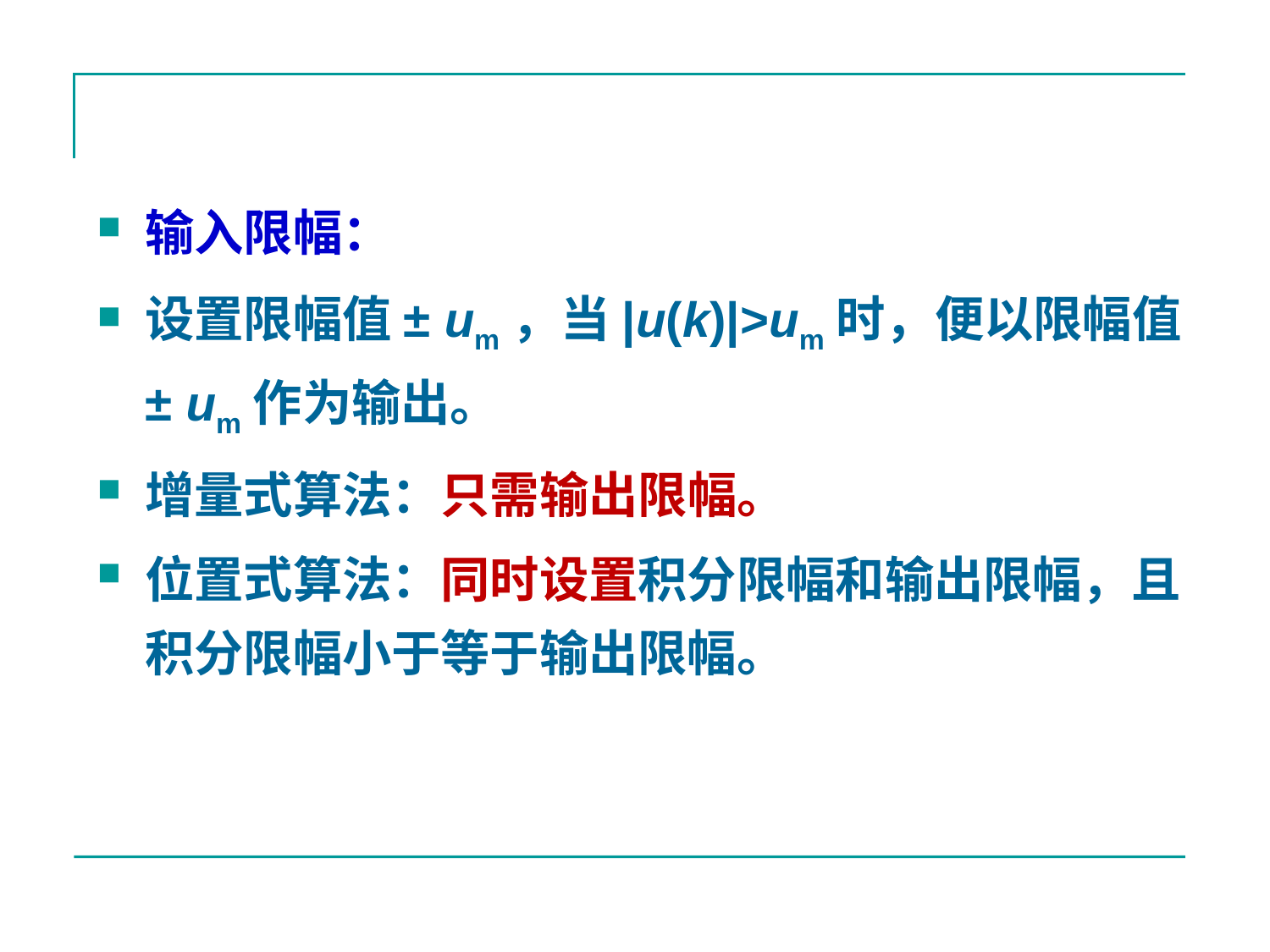

输入限幅：
设置限幅值± um，当|u(k)|>um时，便以限幅值± um作为输出。
增量式算法：只需输出限幅。
位置式算法：同时设置积分限幅和输出限幅，且积分限幅小于等于输出限幅。